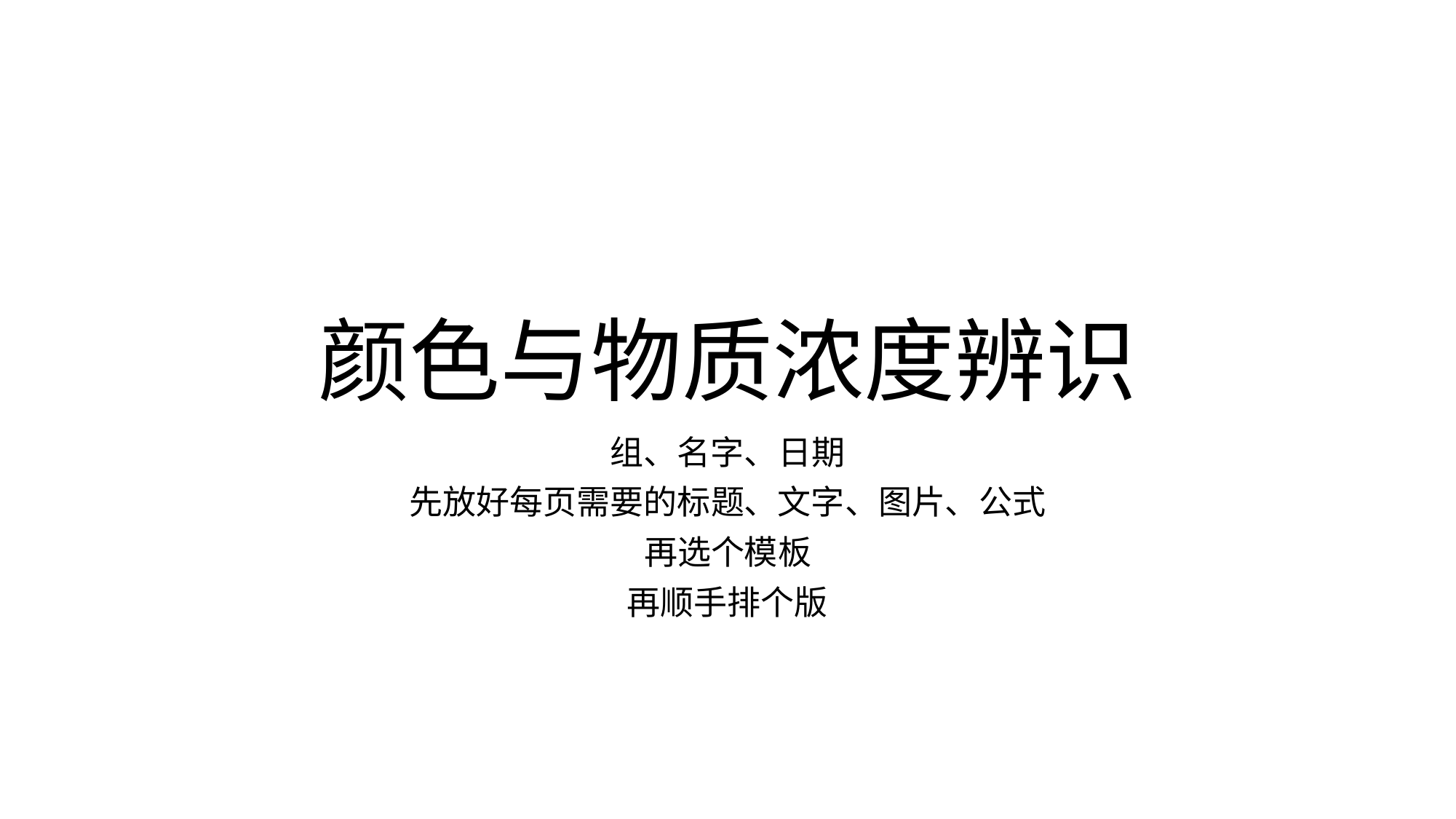

# 颜色与物质浓度辨识
组、名字、日期
先放好每页需要的标题、文字、图片、公式
再选个模板
再顺手排个版